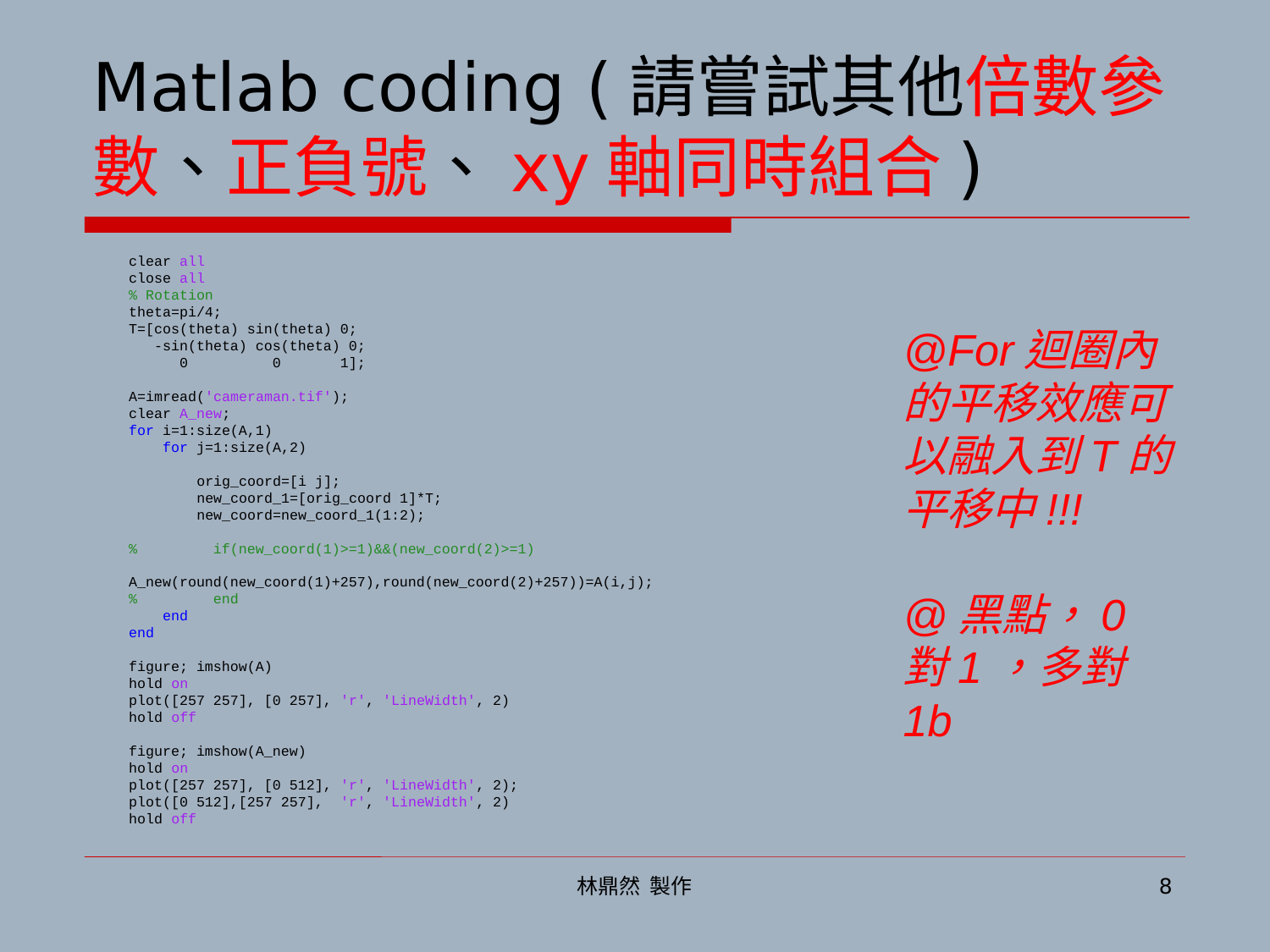

# Matlab coding (請嘗試其他倍數參數、正負號、xy軸同時組合)
clear all
close all
% Rotation
theta=pi/4;
T=[cos(theta) sin(theta) 0;
   -sin(theta) cos(theta) 0;
      0          0       1];

A=imread('cameraman.tif');
clear A_new;
for i=1:size(A,1)
    for j=1:size(A,2)

        orig_coord=[i j];
        new_coord_1=[orig_coord 1]*T;
        new_coord=new_coord_1(1:2);

%         if(new_coord(1)>=1)&&(new_coord(2)>=1)
            A_new(round(new_coord(1)+257),round(new_coord(2)+257))=A(i,j);
%         end
    end
end

figure; imshow(A)
hold on
plot([257 257], [0 257], 'r', 'LineWidth', 2)
hold off

figure; imshow(A_new)
hold on
plot([257 257], [0 512], 'r', 'LineWidth', 2);
plot([0 512],[257 257],  'r', 'LineWidth', 2)
hold off

@For迴圈內的平移效應可以融入到T的平移中!!!

@黑點，0對1，多對1b

林鼎然  製作
8